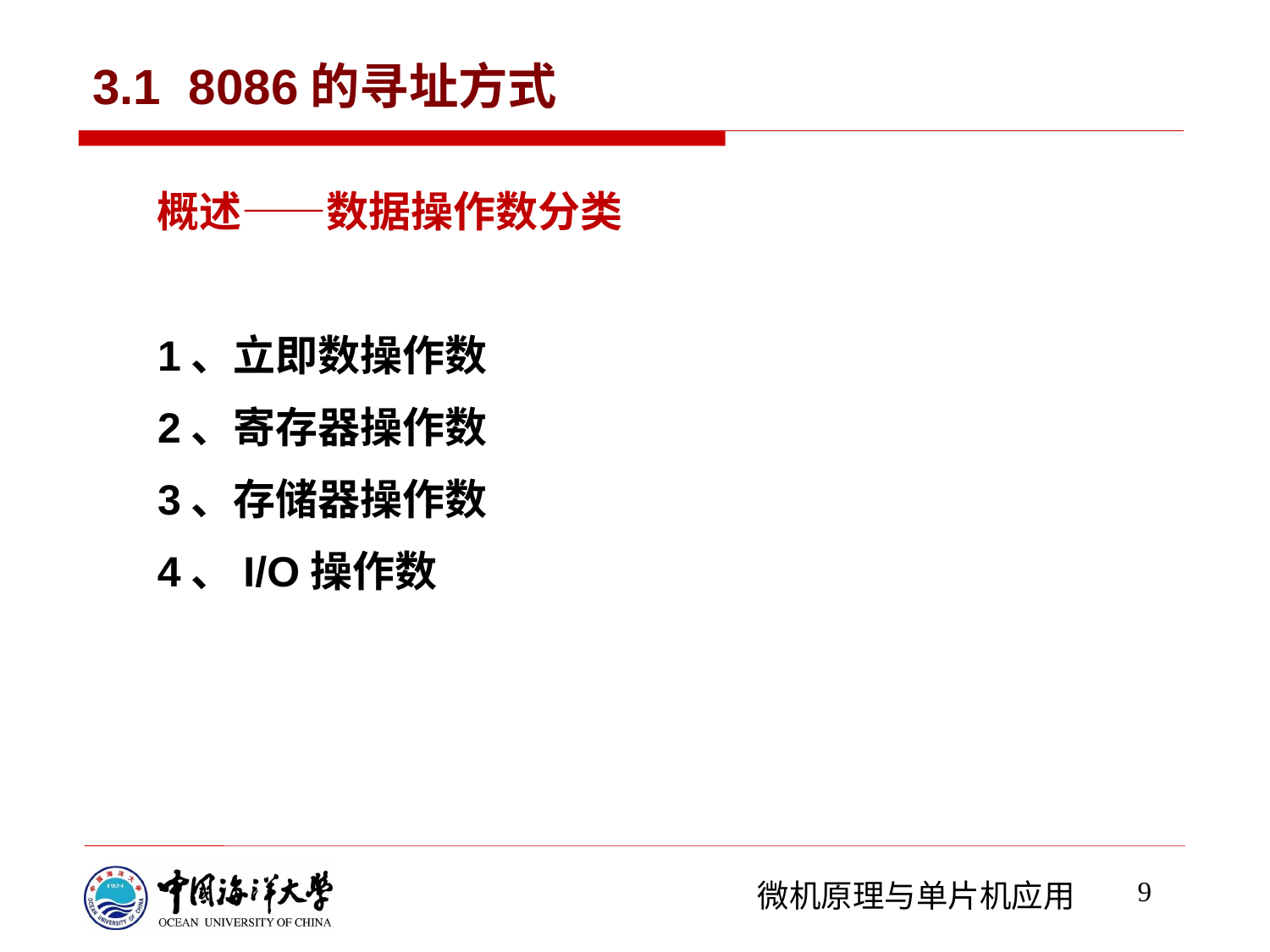

# 3.1  8086的寻址方式
概述——数据操作数分类

1、立即数操作数
2、寄存器操作数
3、存储器操作数
4、I/O操作数

9